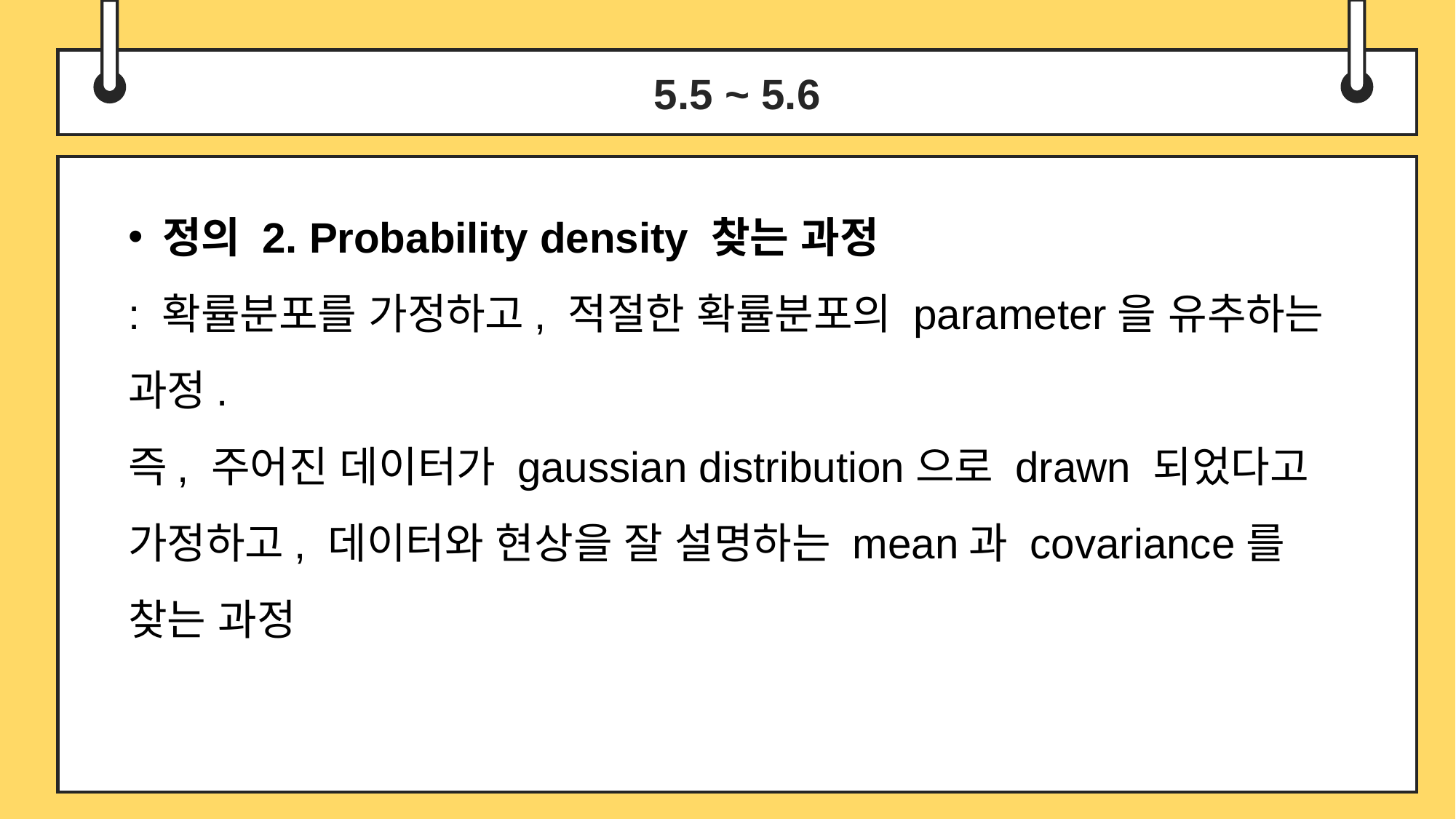

5.5 ~ 5.6

정의 2. Probability density 찾는 과정
: 확률분포를 가정하고, 적절한 확률분포의 parameter을 유추하는 과정.
즉, 주어진 데이터가 gaussian distribution으로 drawn 되었다고 가정하고, 데이터와 현상을 잘 설명하는 mean과 covariance를 찾는 과정